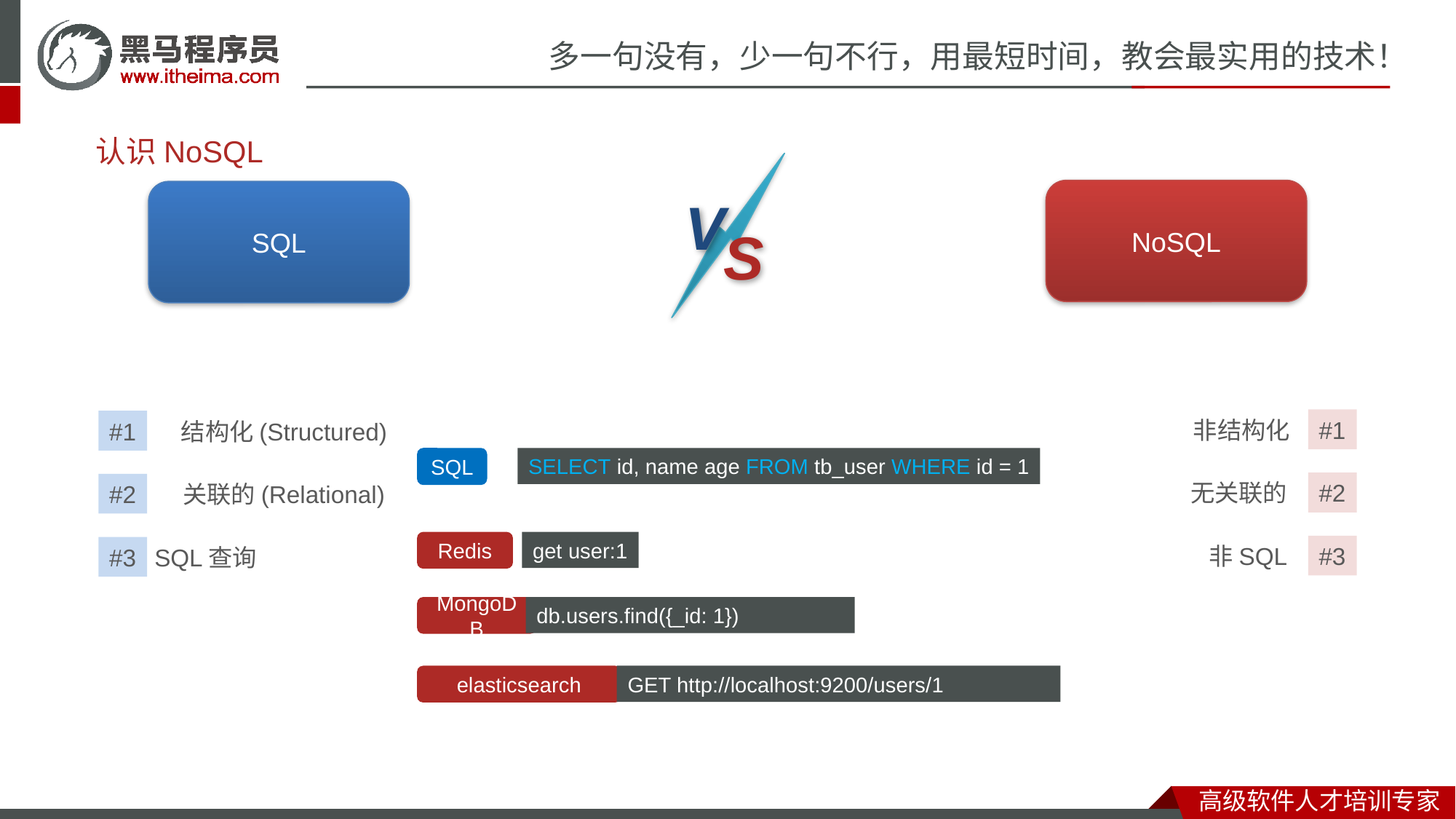

# 认识NoSQL

NoSQL
SQL
V
S
非结构化
#1
#1
结构化(Structured)
SQL
SELECT id, name age FROM tb_user WHERE id = 1
无关联的
#2
#2
关联的(Relational)
Redis
get user:1
非SQL
#3
#3
SQL查询
MongoDB
db.users.find({_id: 1})
elasticsearch
GET http://localhost:9200/users/1